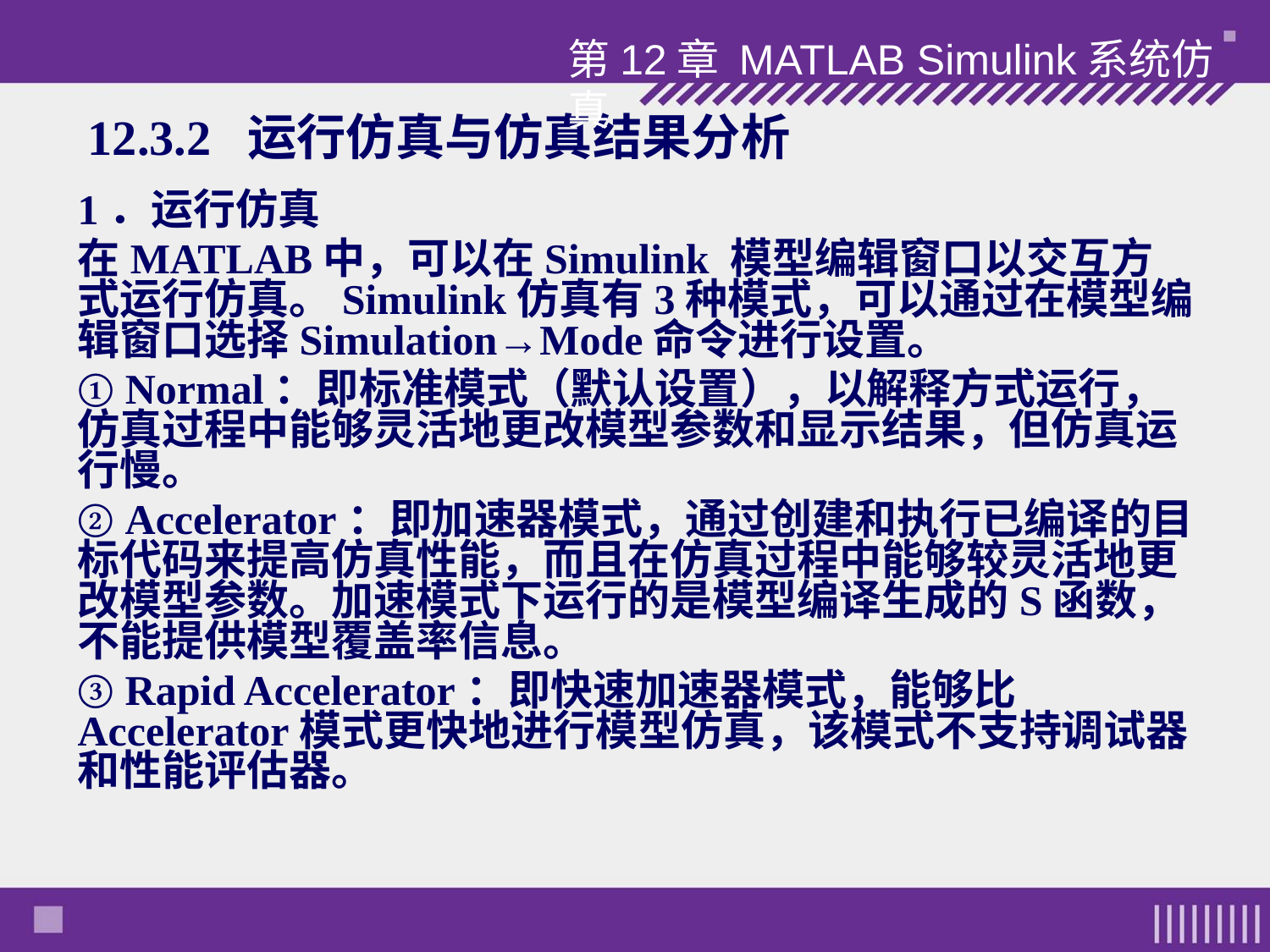

第12章 MATLAB Simulink系统仿真
# 12.3.2  运行仿真与仿真结果分析
1．运行仿真
在MATLAB中，可以在Simulink 模型编辑窗口以交互方式运行仿真。Simulink仿真有3种模式，可以通过在模型编辑窗口选择Simulation→Mode命令进行设置。
① Normal：即标准模式（默认设置），以解释方式运行，仿真过程中能够灵活地更改模型参数和显示结果，但仿真运行慢。
② Accelerator：即加速器模式，通过创建和执行已编译的目标代码来提高仿真性能，而且在仿真过程中能够较灵活地更改模型参数。加速模式下运行的是模型编译生成的S函数，不能提供模型覆盖率信息。
③ Rapid Accelerator：即快速加速器模式，能够比Accelerator模式更快地进行模型仿真，该模式不支持调试器和性能评估器。